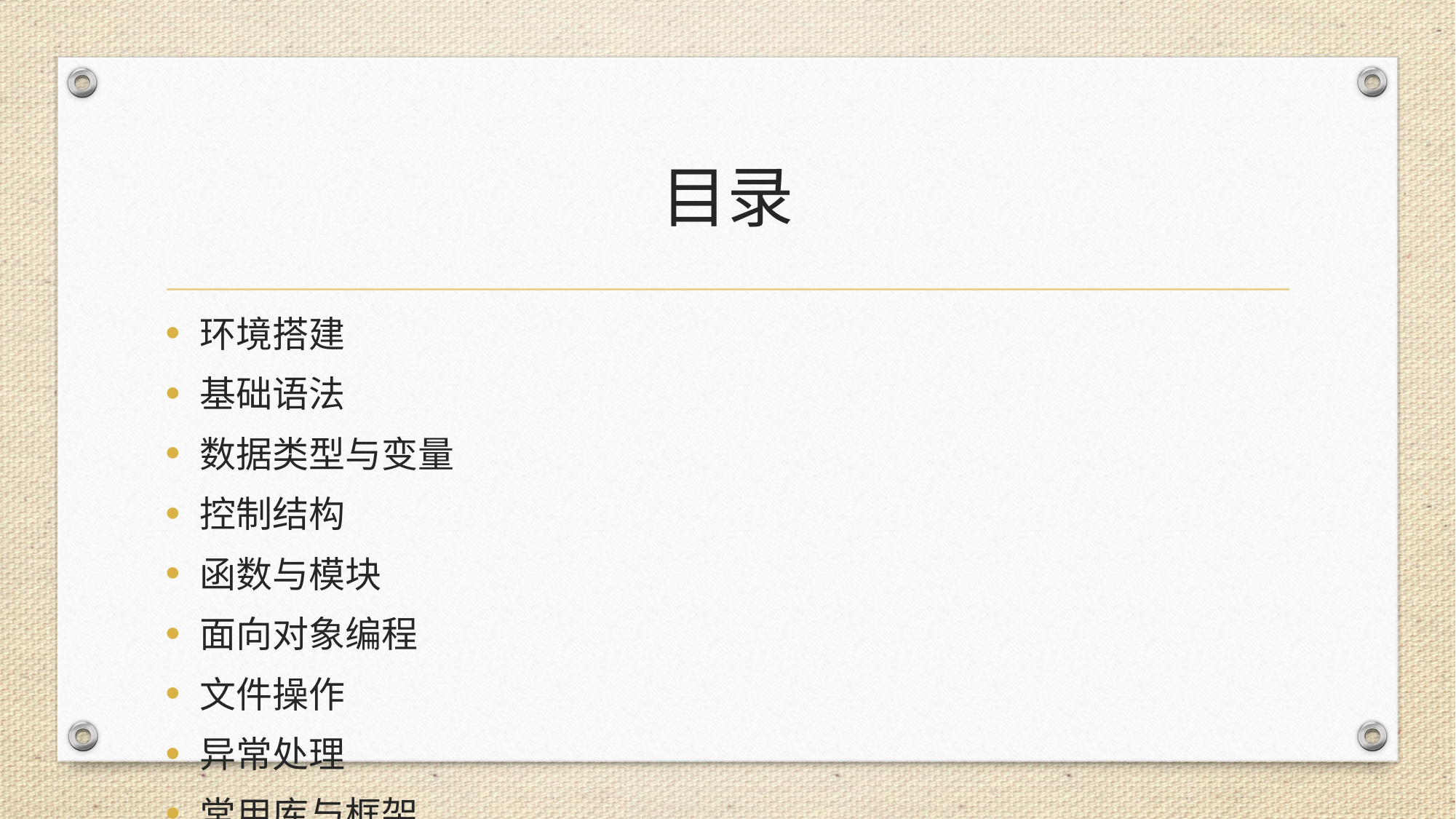

# 目录
环境搭建
基础语法
数据类型与变量
控制结构
函数与模块
面向对象编程
文件操作
异常处理
常用库与框架
项目实战
总结与展望